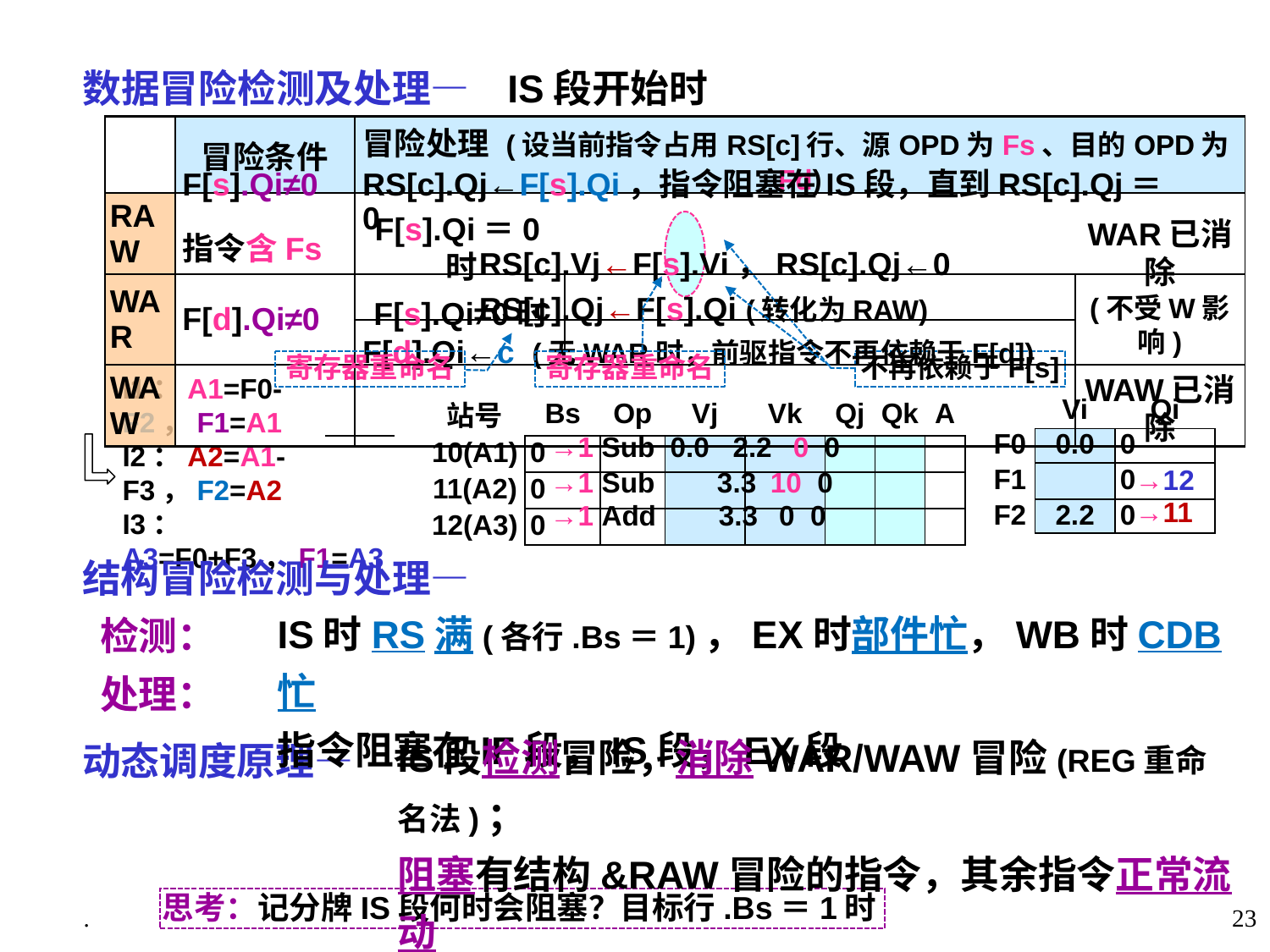

数据冒险检测及处理—
IS段开始时
|  | 冒险条件 | 冒险处理 (设当前指令占用RS[c]行、源OPD为Fs、目的OPD为Fd) |  |  |
| --- | --- | --- | --- | --- |
| RAW |  |  |  |  |
| WAR |  |  |  |  |
|  |  |  |  |  |
| WAW |  |  |  |  |
F[s].Qi≠0
指令含Fs
F[d].Qi≠0
RS[c].Qj←F[s].Qi，指令阻塞在IS段，直到RS[c].Qj＝0
              RS[c].Vj←F[s].Vi，RS[c].Qj←0
              RS[c].Qj←F[s].Qi (转化为RAW)
F[d].Qi←c  (无WAR时，前驱指令不再依赖于F[d])

F[s].Qi＝0时
F[s].Qi≠0时

WAR已消除
(不受W影响)
WAW已消除
寄存器重命名
寄存器重命名
不再依赖于F[s]
|  | Vi | Qi |
| --- | --- | --- |
| F0 | 0.0 | 0 |
| F1 |  | 0 |
| F2 | 2.2 | 0 |
| 站号 | Bs | Op | Vj | Vk | Qj | Qk | A |
| --- | --- | --- | --- | --- | --- | --- | --- |
| 10(A1) | 0 |  |  |  |  |  |  |
| 11(A2) | 0 |  |  |  |  |  |  |
| 12(A3) | 0 |  |  |  |  |  |  |
I1：A1=F0-F2，F1=A1
I2：A2=A1-F3，F2=A2
I3：A3=F0+F3，F1=A3

→1 Sub  0.0   2.2   0  0
→1 Sub        3.3  10  0
→10
→12
→11
→1 Add        3.3   0  0
    结构冒险检测与处理—
      检测：
      处理：
    动态调度原理—
IS时RS满(各行.Bs＝1)，EX时部件忙，WB时CDB忙
指令阻塞在IF段，IS段，EX段
IS段检测冒险，消除WAR/WAW冒险(REG重命名法)；
阻塞有结构&RAW冒险的指令，其余指令正常流动
  └────←优先执行OPD就绪的指令→────┘
思考：记分牌IS段何时会阻塞？目标行.Bs＝1时
.
23